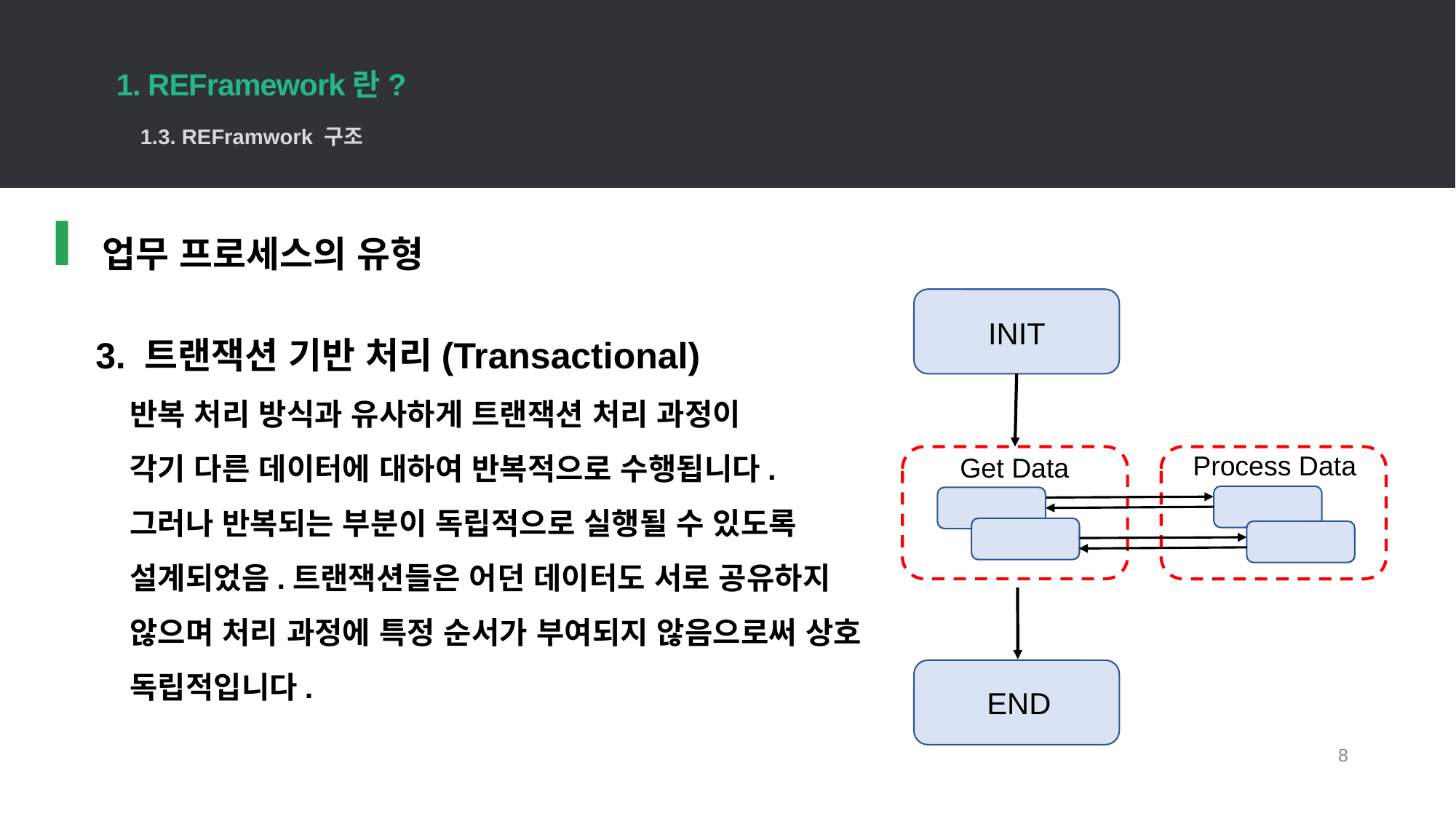

1. REFramework란?
8
1.3. REFramwork 구조
 업무 프로세스의 유형

INIT
 3. 트랜잭션 기반 처리(Transactional)
반복 처리 방식과 유사하게 트랜잭션 처리 과정이
각기 다른 데이터에 대하여 반복적으로 수행됩니다.
그러나 반복되는 부분이 독립적으로 실행될 수 있도록
설계되었음.트랜잭션들은 어던 데이터도 서로 공유하지 않으며 처리 과정에 특정 순서가 부여되지 않음으로써 상호 독립적입니다.

Process Data
Get Data

END
8